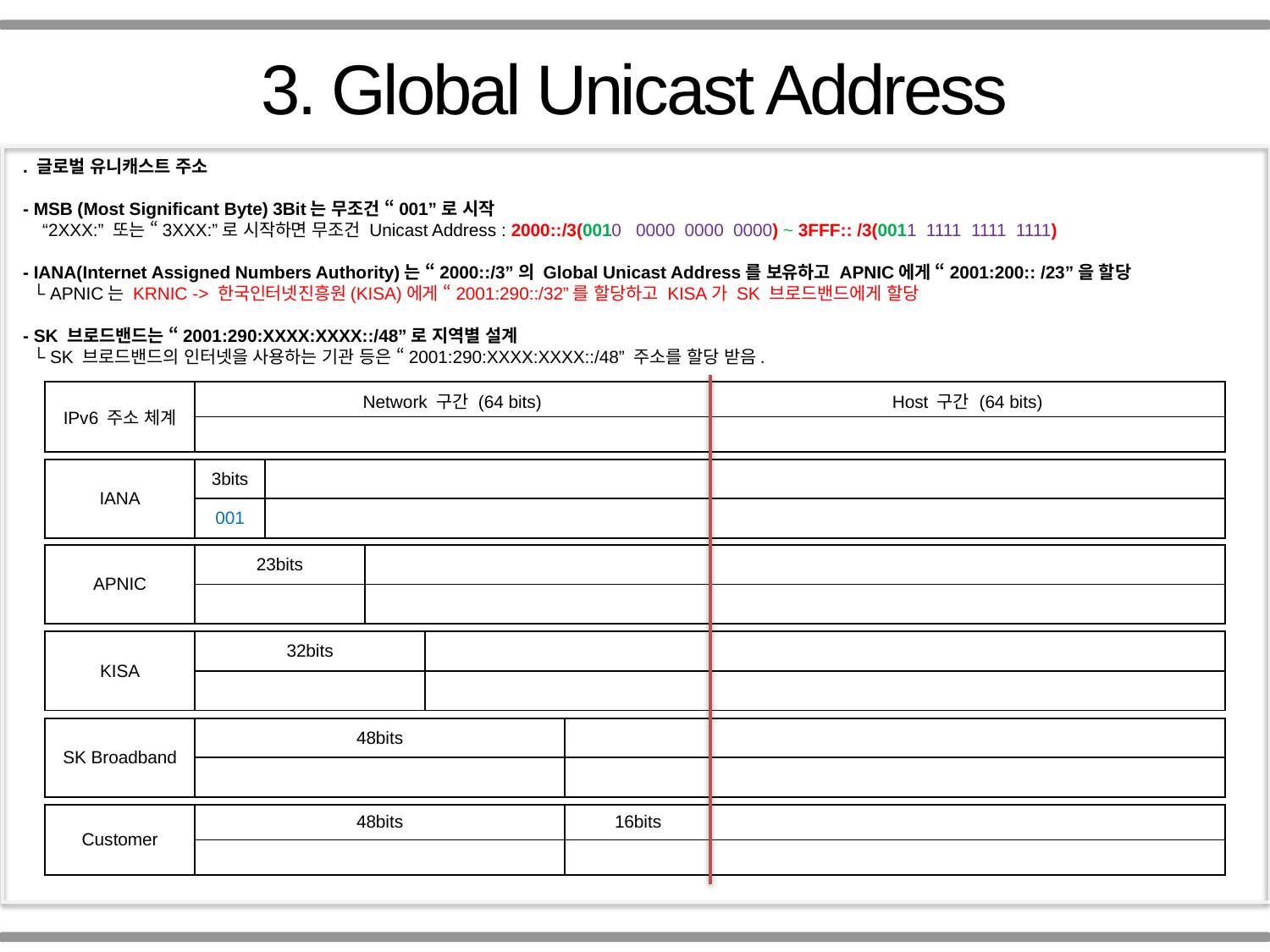

Part 01

3. Global Unicast Address

. 글로벌 유니캐스트 주소

- MSB (Most Significant Byte) 3Bit는 무조건 “001”로 시작
    “2XXX:” 또는 “3XXX:”로 시작하면 무조건 Unicast Address : 2000::/3(0010   0000  0000  0000) ~ 3FFF:: /3(0011  1111  1111  1111)

- IANA(Internet Assigned Numbers Authority)는 “2000::/3”의 Global Unicast Address를 보유하고 APNIC에게 “2001:200:: /23”을 할당
  └ APNIC는 KRNIC -> 한국인터넷진흥원(KISA)에게 “2001:290::/32”를 할당하고 KISA가 SK 브로드밴드에게 할당

- SK 브로드밴드는 “2001:290:XXXX:XXXX::/48”로 지역별 설계
  └ SK 브로드밴드의 인터넷을 사용하는 기관 등은 “2001:290:XXXX:XXXX::/48” 주소를 할당 받음.
| IPv6 주소 체계 | Network 구간 (64 bits) | Host 구간 (64 bits) |
| --- | --- | --- |
|  |  |  |
| IANA | 3bits |  |
| --- | --- | --- |
|  | 001 |  |
| APNIC | 23bits |  |
| --- | --- | --- |
|  |  |  |
| KISA | 32bits |  |
| --- | --- | --- |
|  |  |  |
| SK Broadband | 48bits |  |
| --- | --- | --- |
|  |  |  |
| Customer | 48bits | 16bits |  |
| --- | --- | --- | --- |
|  |  |  |  |